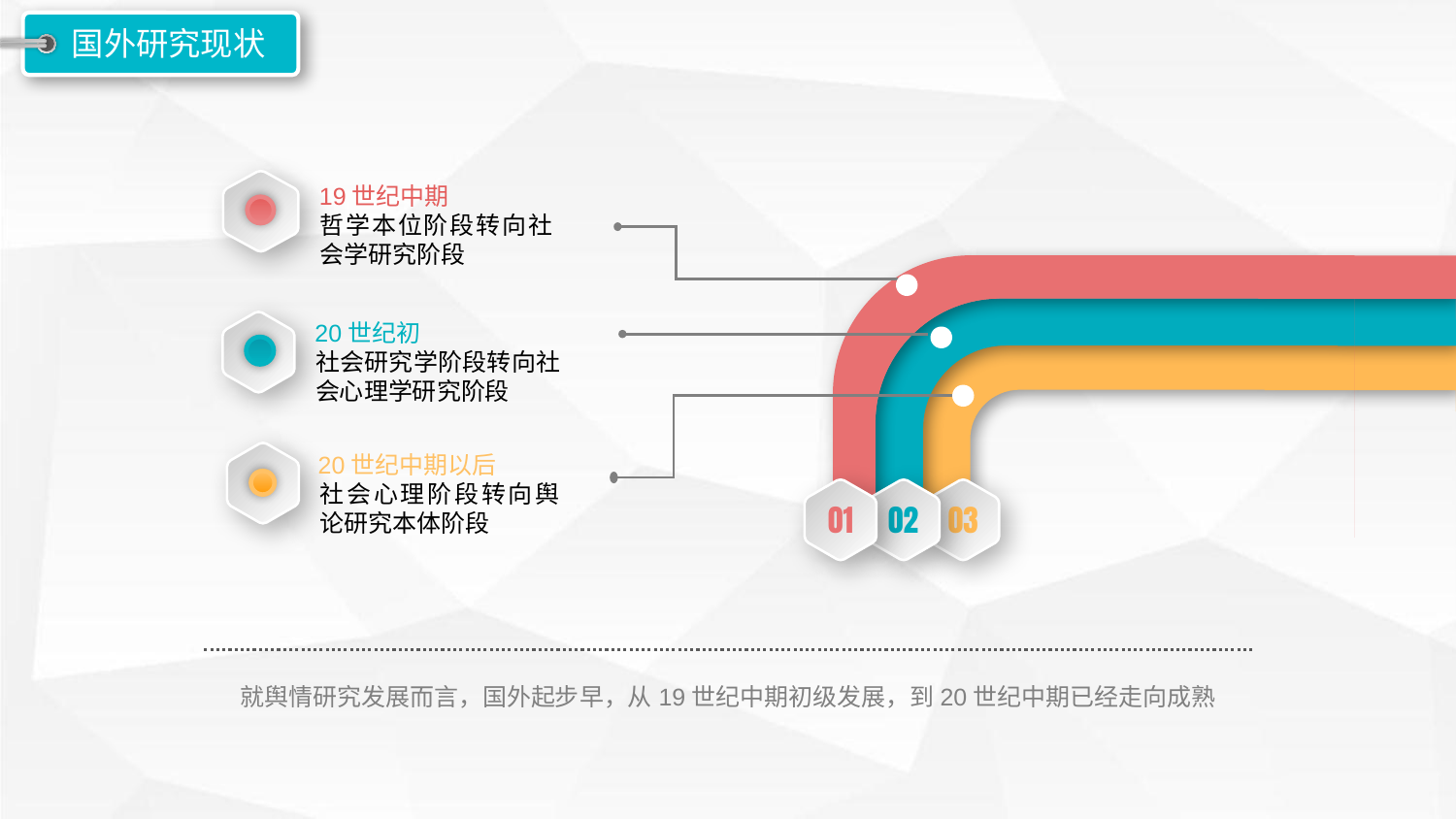

国外研究现状

19世纪中期
哲学本位阶段转向社会学研究阶段

20世纪初
社会研究学阶段转向社会心理学研究阶段

20世纪中期以后
社会心理阶段转向舆论研究本体阶段

01

02

03
就舆情研究发展而言，国外起步早，从19世纪中期初级发展，到20世纪中期已经走向成熟